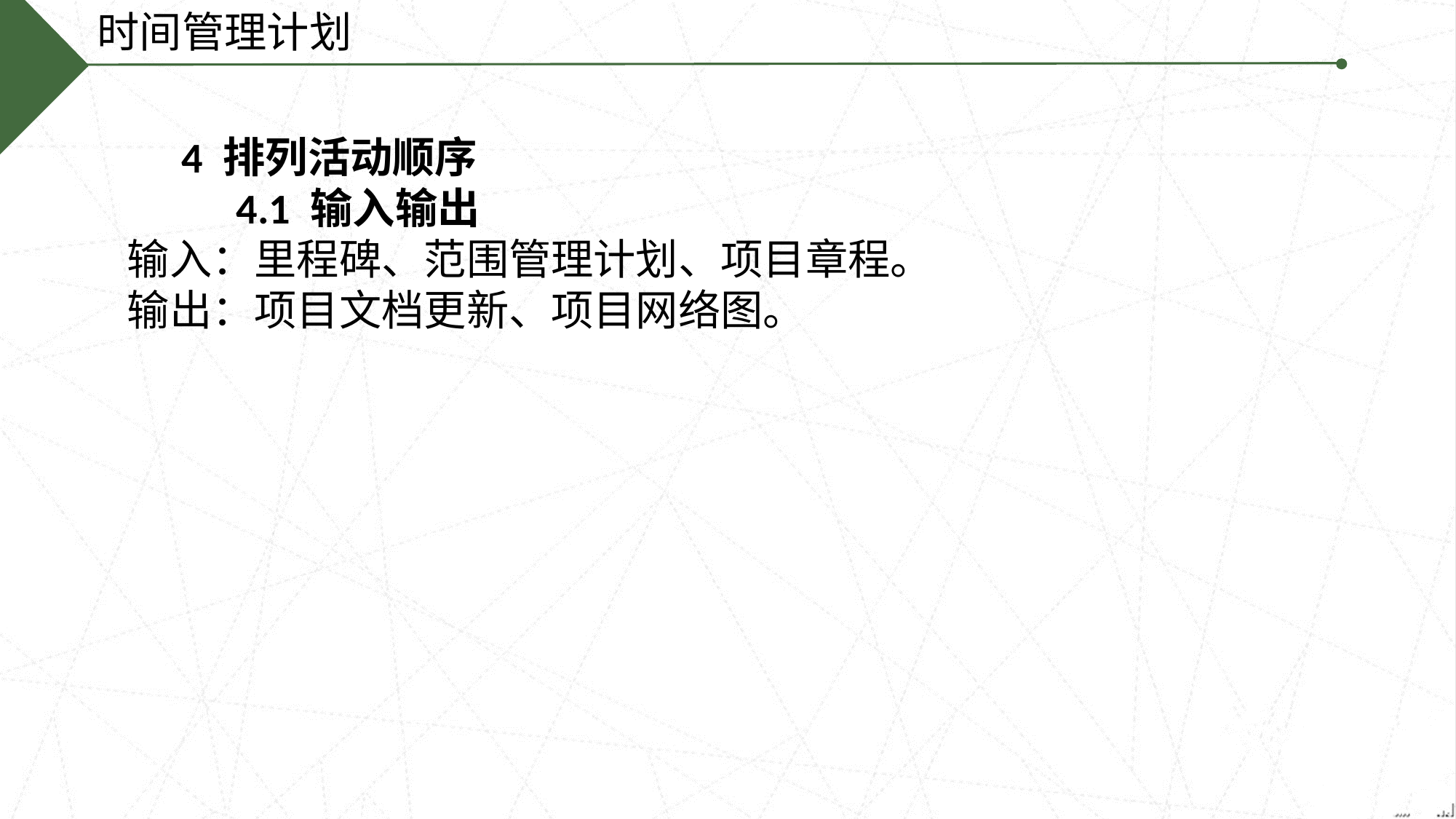

时间管理计划

4 排列活动顺序
4.1 输入输出
输入：里程碑、范围管理计划、项目章程。
输出：项目文档更新、项目网络图。